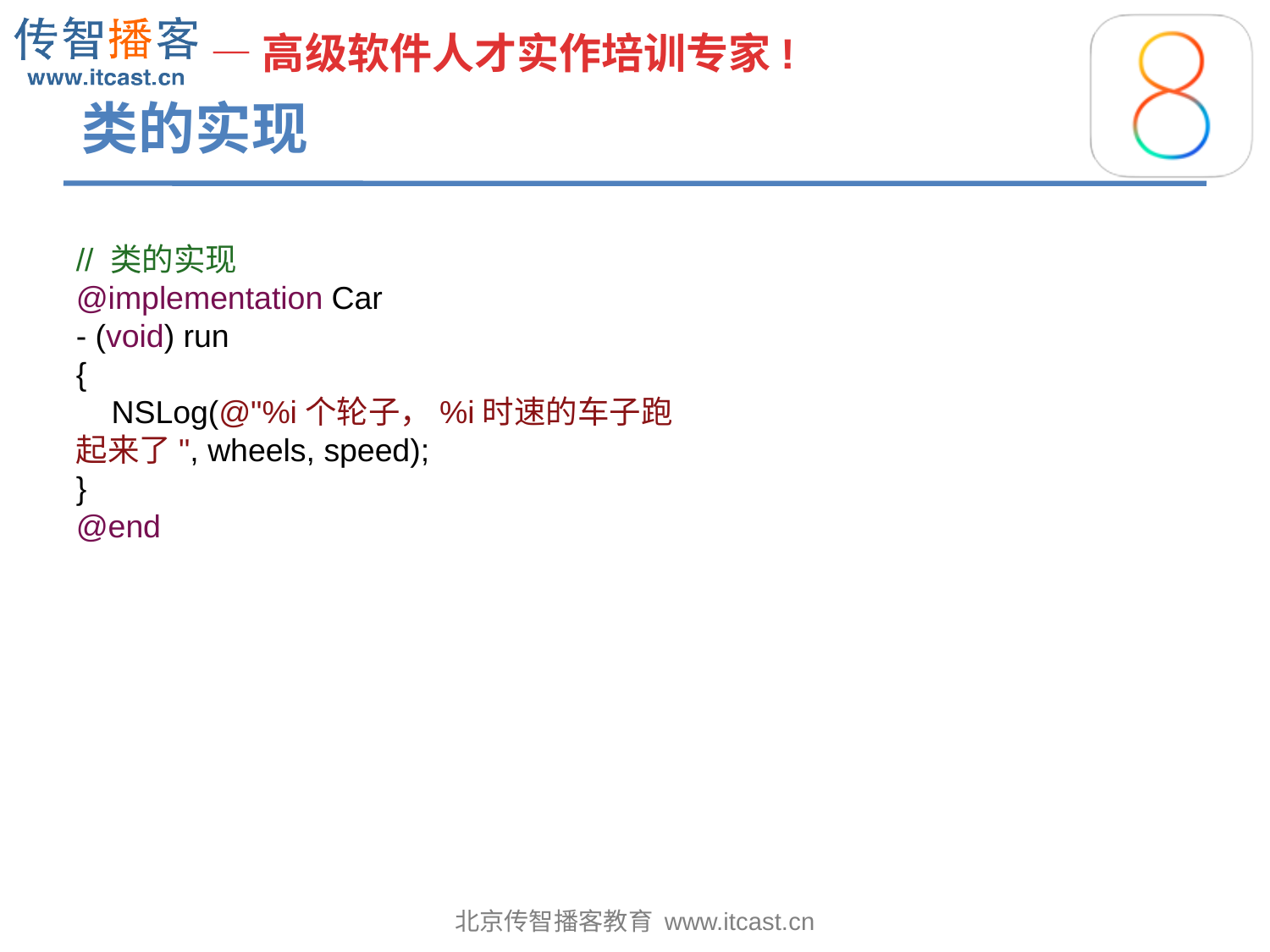

# 类的实现
// 类的实现
@implementation Car
- (void) run
{
    NSLog(@"%i个轮子，%i时速的车子跑起来了", wheels, speed);
}
@end